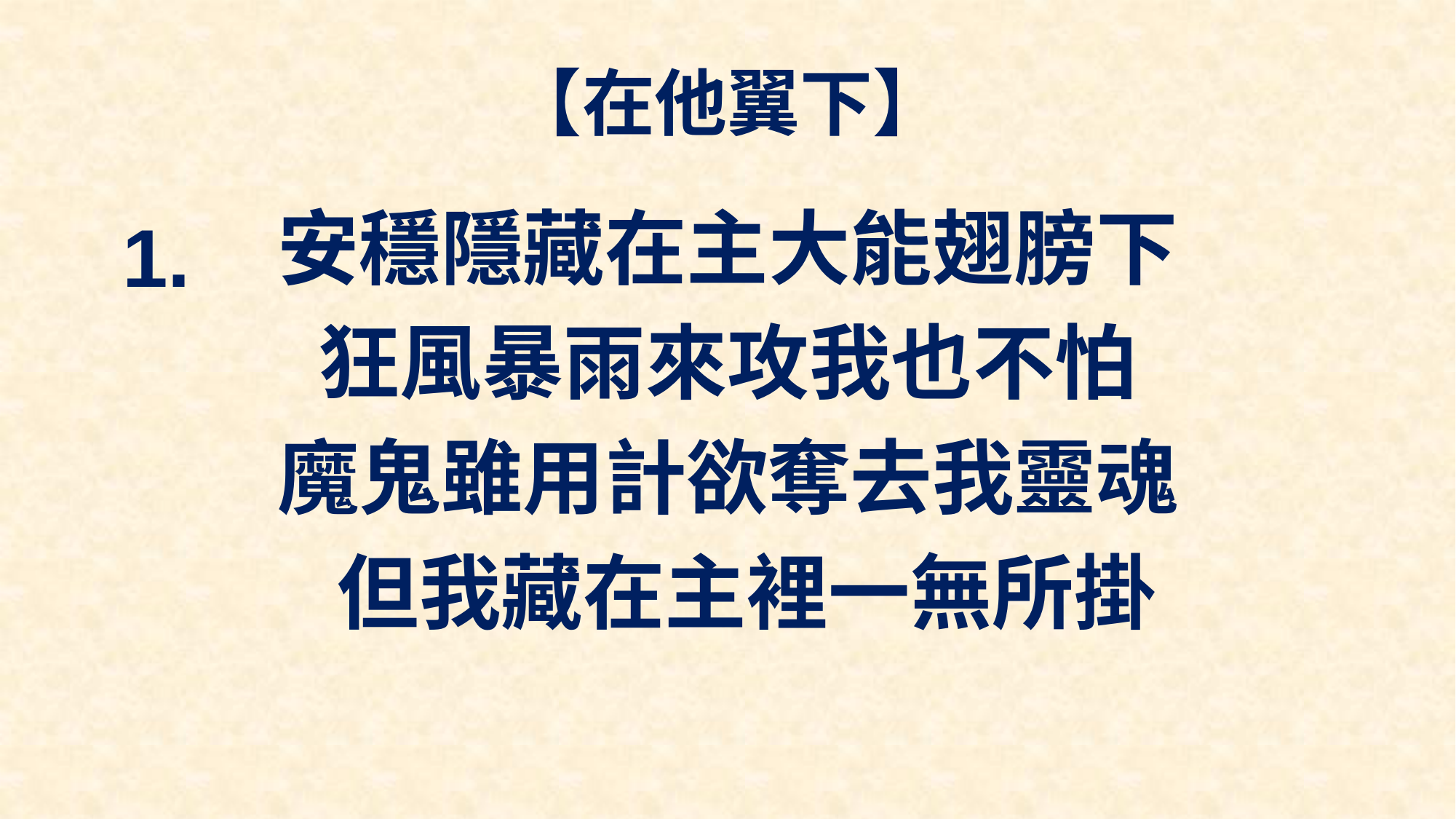

# 【在他翼下】
安穩隱藏在主大能翅膀下
狂風暴雨來攻我也不怕
魔鬼雖用計欲奪去我靈魂
 但我藏在主裡一無所掛
1.